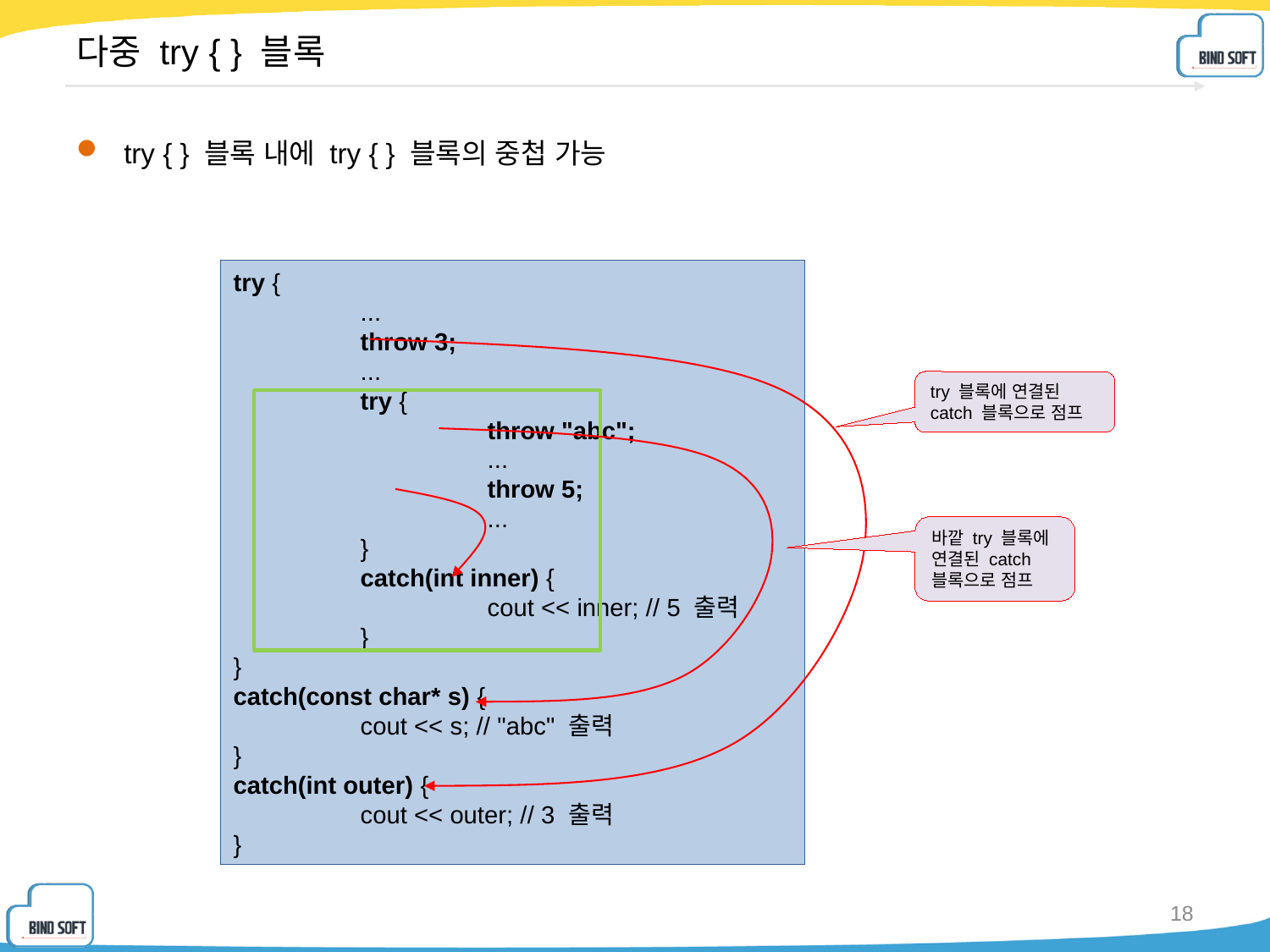

# 다중 try { } 블록
try { } 블록 내에 try { } 블록의 중첩 가능
try {
	...
	throw 3;
	...
	try {
		throw "abc";
		...
		throw 5;
		...
	}
	catch(int inner) {
		cout << inner; // 5 출력
	}
}
catch(const char* s) {
	cout << s; // "abc" 출력
}
catch(int outer) {
	cout << outer; // 3 출력
}

try 블록에 연결된 catch 블록으로 점프

바깥 try 블록에 연결된 catch 블록으로 점프
18